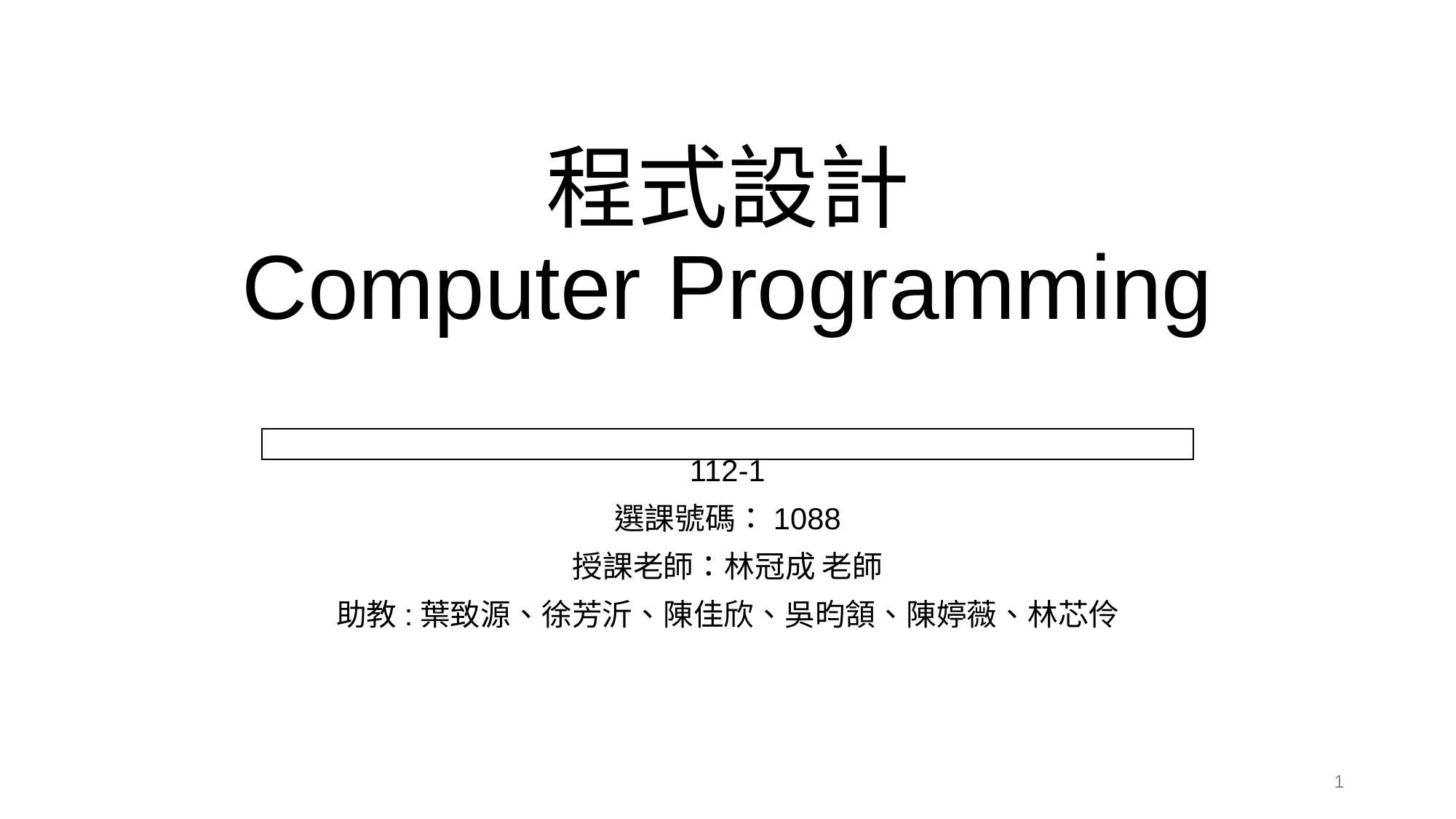

# 程式設計 Computer Programming
|  |
| --- |
112-1
選課號碼：1088
授課老師：林冠成 老師
助教:葉致源、徐芳沂、陳佳欣、吳昀頷、陳婷薇、林芯伶
1